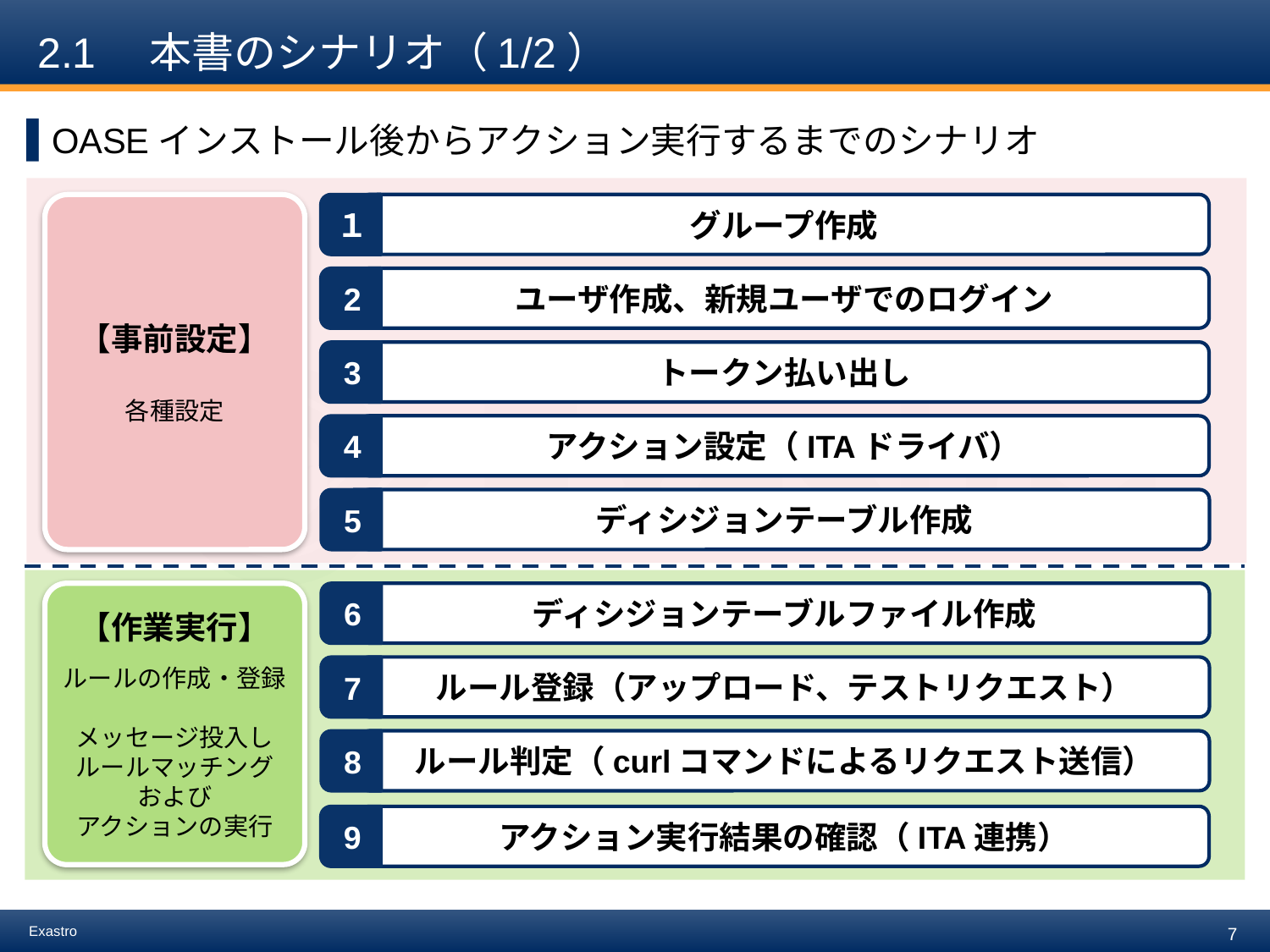

# 2.1　本書のシナリオ（1/2）
OASEインストール後からアクション実行するまでのシナリオ

１
グループ作成
【事前設定】

各種設定
2
ユーザ作成、新規ユーザでのログイン
3
トークン払い出し
4
アクション設定（ITAドライバ）
5
ディシジョンテーブル作成

【作業実行】

ルールの作成・登録

メッセージ投入し
ルールマッチング
および
アクションの実行
6
ディシジョンテーブルファイル作成
7
ルール登録（アップロード、テストリクエスト）
8
ルール判定（curlコマンドによるリクエスト送信）
9
アクション実行結果の確認（ITA連携）